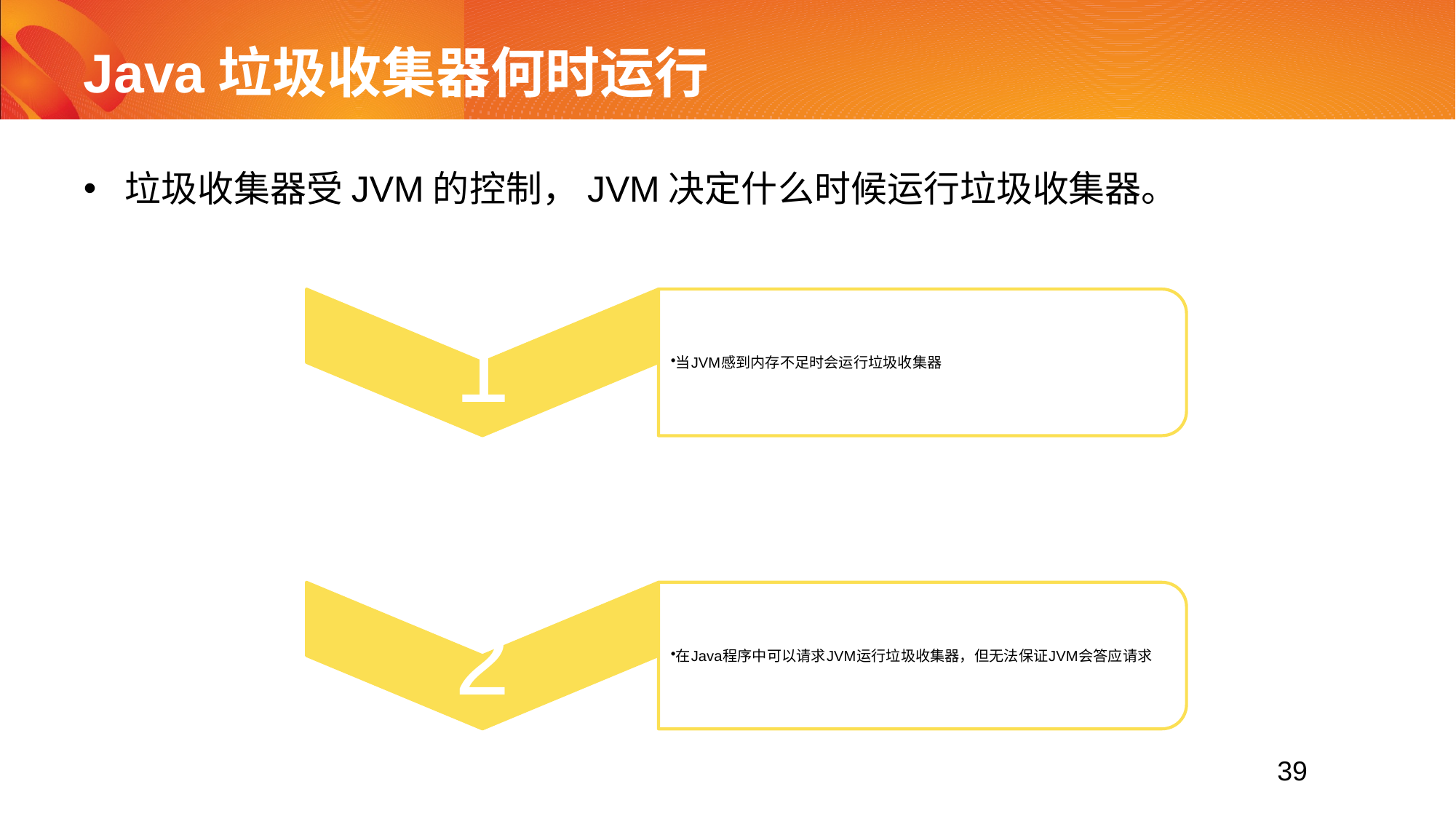

# Java垃圾收集器何时运行
垃圾收集器受JVM的控制，JVM决定什么时候运行垃圾收集器。

1
当JVM感到内存不足时会运行垃圾收集器
2
在Java程序中可以请求JVM运行垃圾收集器，但无法保证JVM会答应请求